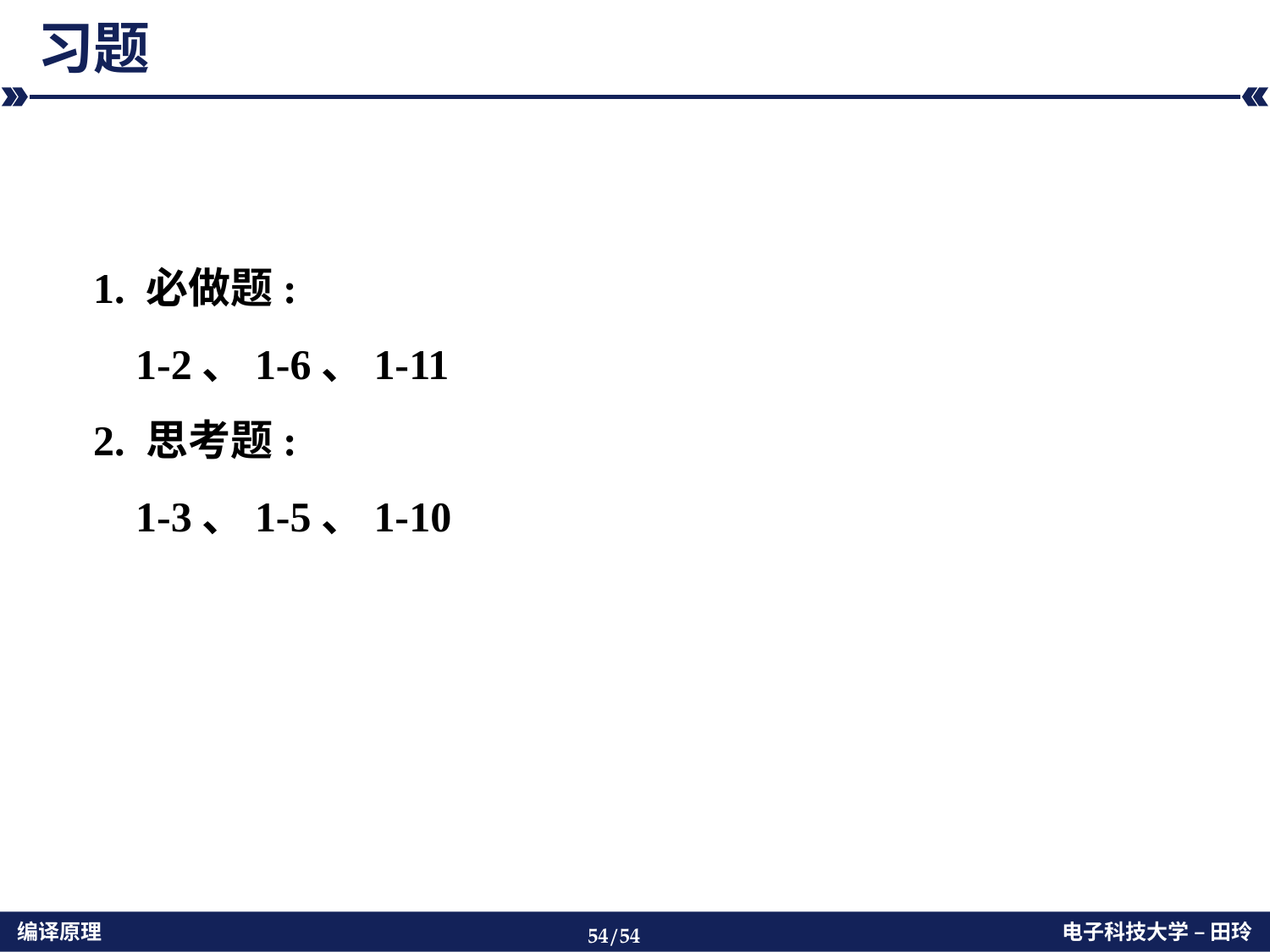

# 习题
1. 必做题:
    1-2、1-6、1-11
2. 思考题:
    1-3、1-5、1-10